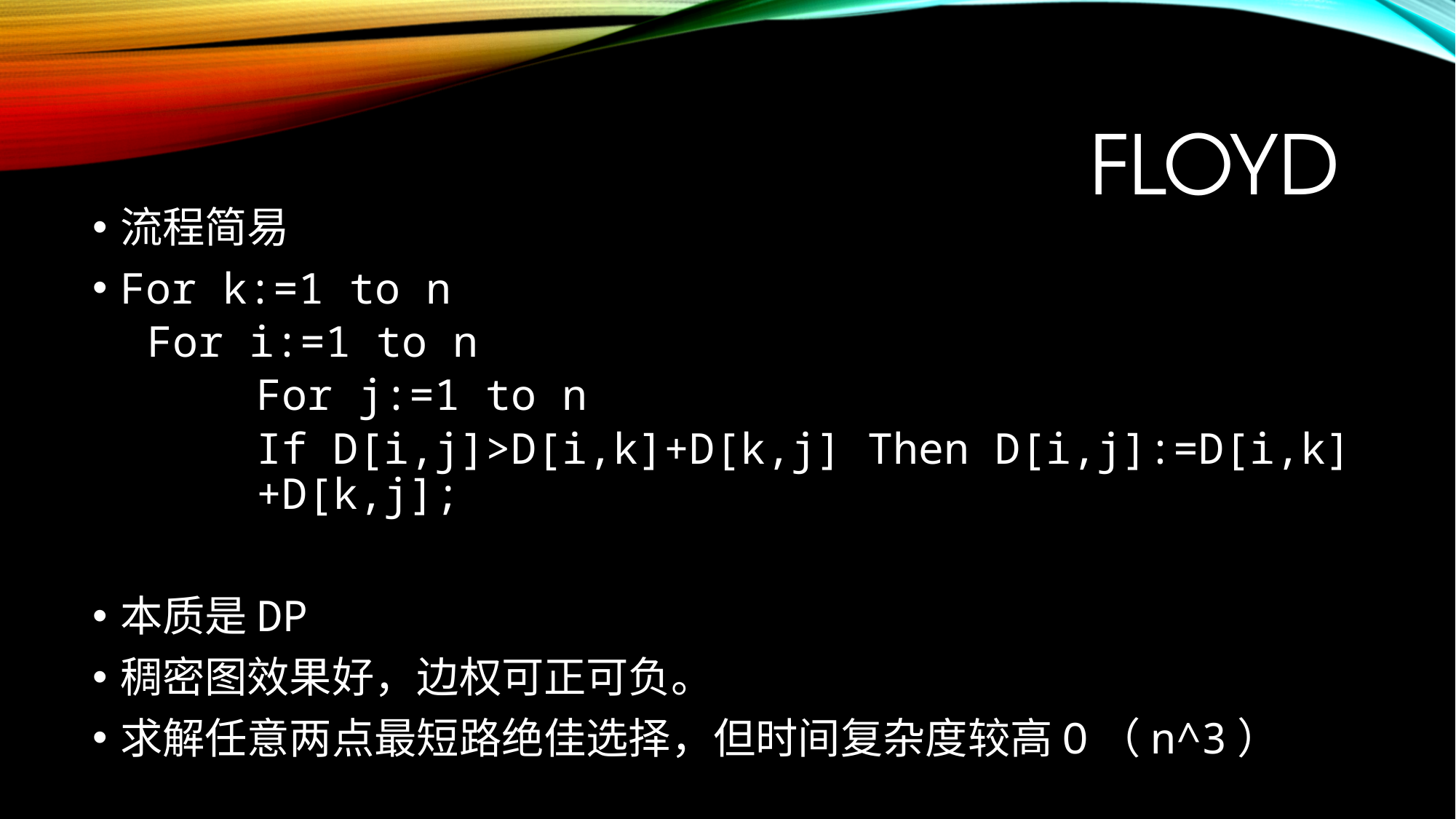

# Floyd
流程简易
For k:=1 to n
For i:=1 to n
	For j:=1 to n
If D[i,j]>D[i,k]+D[k,j] Then D[i,j]:=D[i,k]+D[k,j];

本质是DP
稠密图效果好，边权可正可负。
求解任意两点最短路绝佳选择，但时间复杂度较高O（n^3）